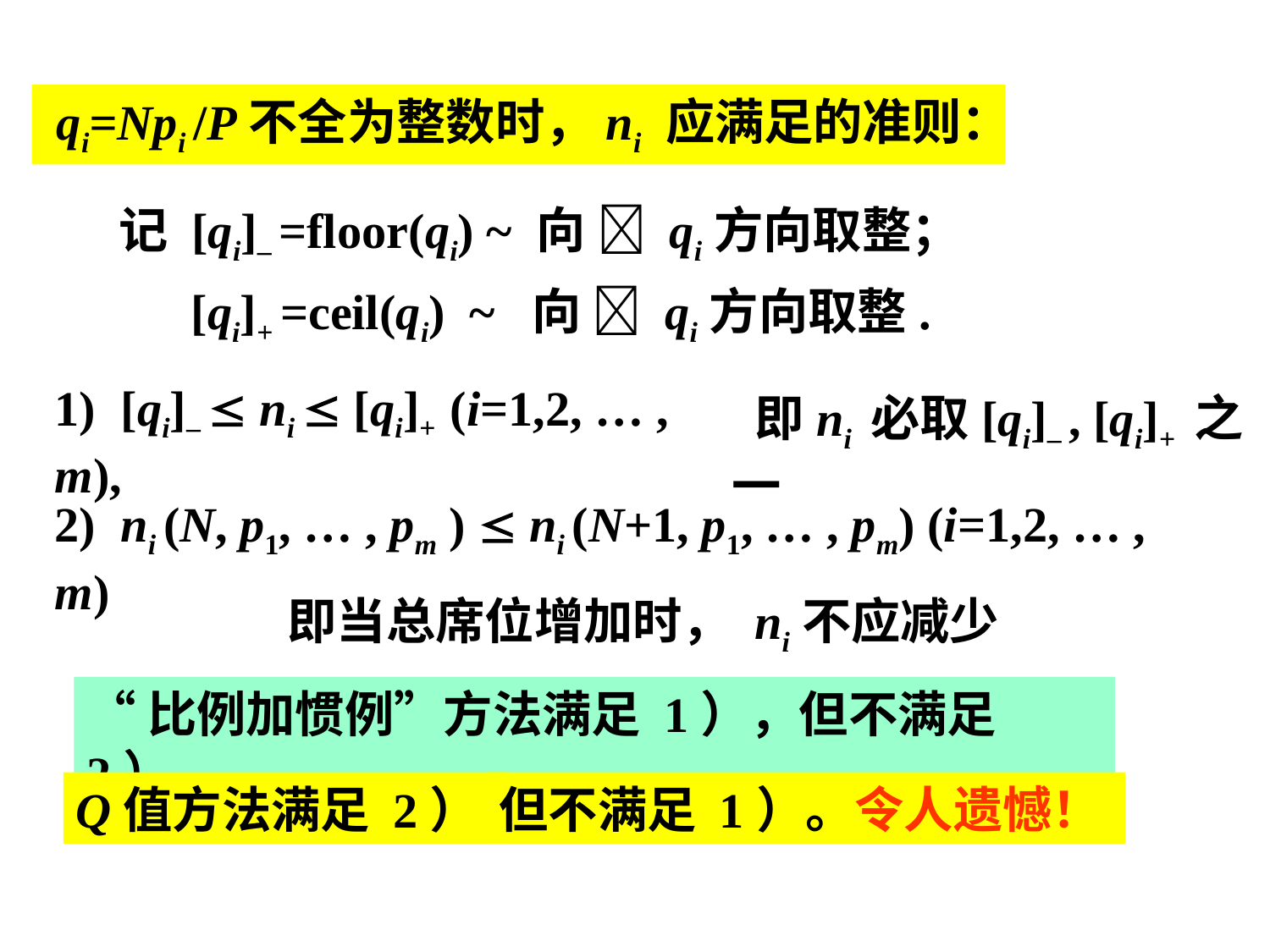

qi=Npi /P不全为整数时，ni 应满足的准则：
记 [qi]– =floor(qi) ~ 向 ≤ qi方向取整；      [qi]+ =ceil(qi)  ~  向 ≥ qi方向取整.
1)  [qi]– ≤ ni ≤ [qi]+  (i=1,2, … , m),
 即ni 必取[qi]– , [qi]+ 之一
2)  ni (N, p1, … , pm ) ≤ ni (N+1, p1, … , pm) (i=1,2, … , m)
即当总席位增加时， ni不应减少
“比例加惯例”方法满足 1），但不满足 2）

Q值方法满足 2）,
但不满足 1）。令人遗憾！